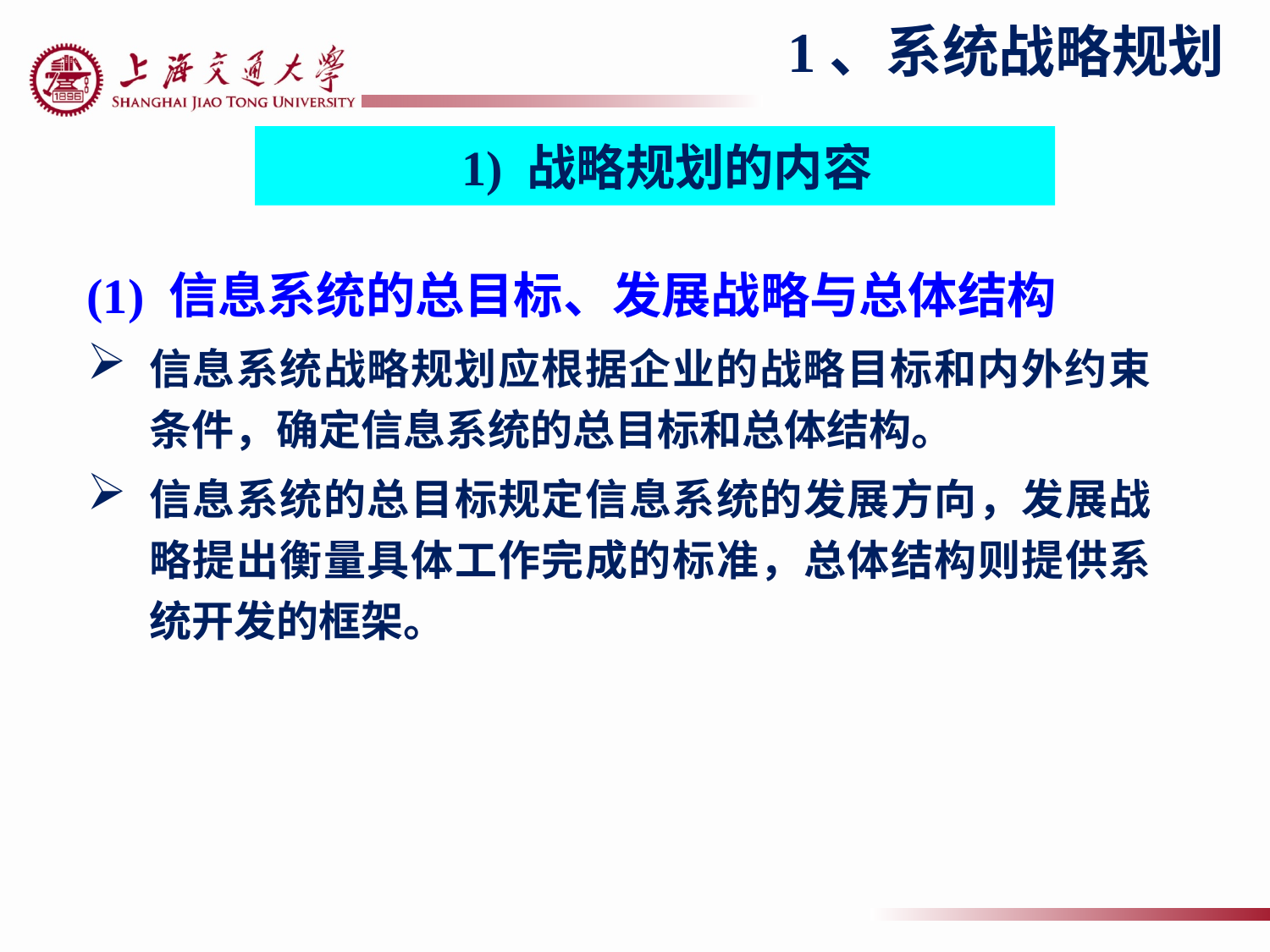

# 1、系统战略规划
  1) 战略规划的内容
(1) 信息系统的总目标、发展战略与总体结构
信息系统战略规划应根据企业的战略目标和内外约束条件，确定信息系统的总目标和总体结构。
信息系统的总目标规定信息系统的发展方向，发展战略提出衡量具体工作完成的标准，总体结构则提供系统开发的框架。